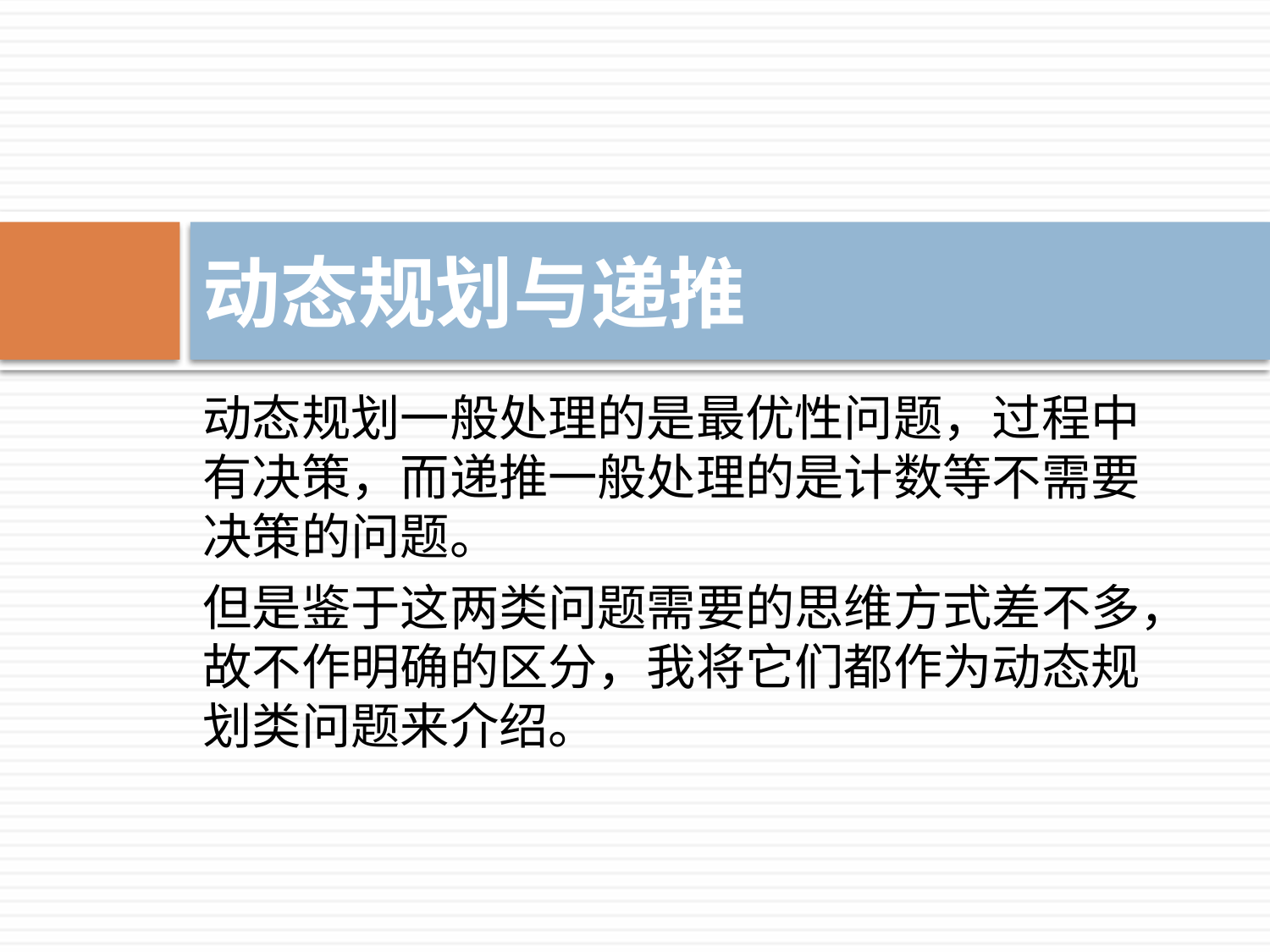

# 动态规划与递推
动态规划一般处理的是最优性问题，过程中有决策，而递推一般处理的是计数等不需要决策的问题。
但是鉴于这两类问题需要的思维方式差不多，故不作明确的区分，我将它们都作为动态规划类问题来介绍。